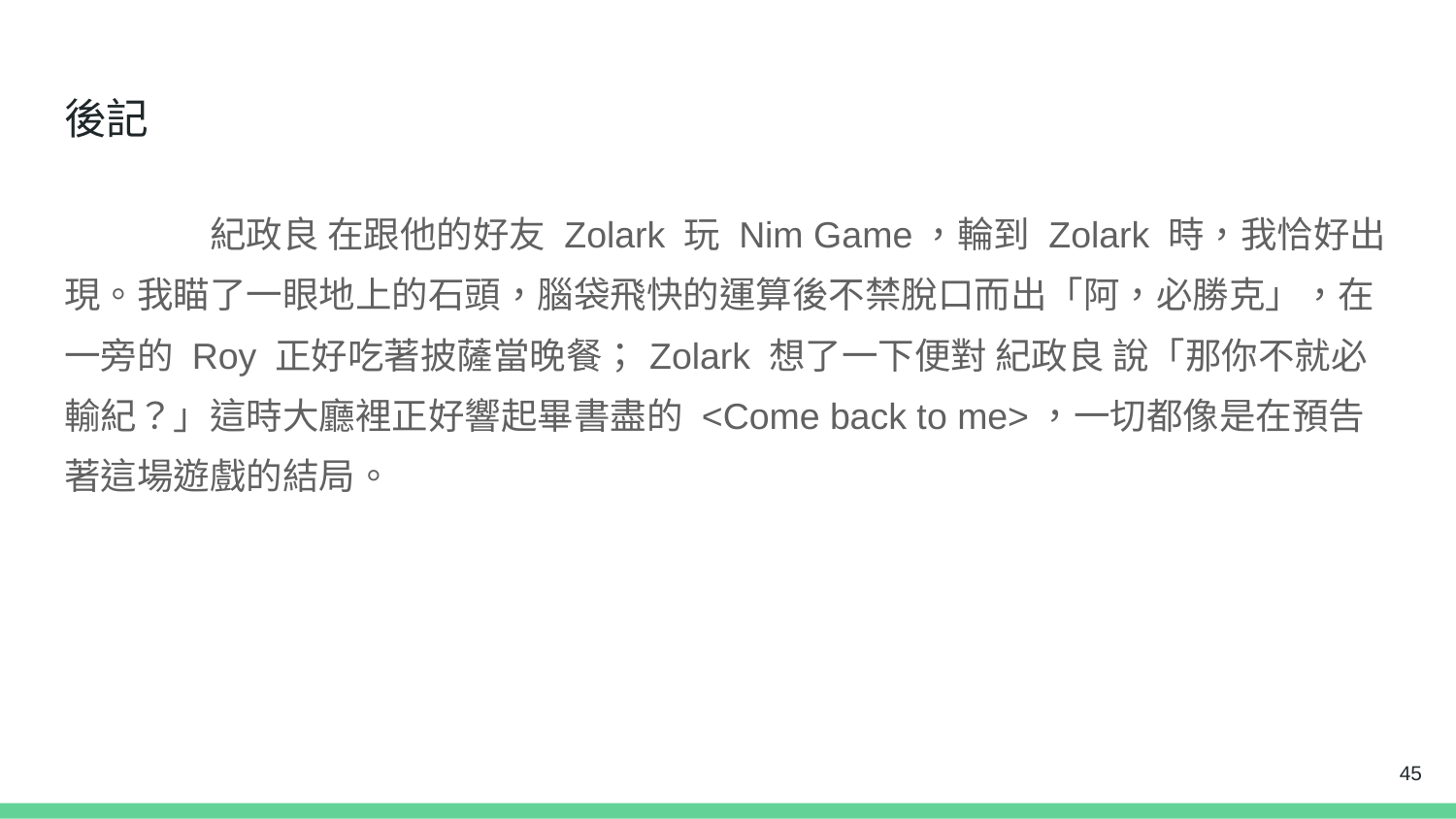

# 後記
	紀政良 在跟他的好友 Zolark 玩 Nim Game，輪到 Zolark 時，我恰好出現。我瞄了一眼地上的石頭，腦袋飛快的運算後不禁脫口而出「阿，必勝克」，在一旁的 Roy 正好吃著披薩當晚餐；Zolark 想了一下便對 紀政良 說「那你不就必輸紀？」這時大廳裡正好響起畢書盡的 <Come back to me>，一切都像是在預告著這場遊戲的結局。
45